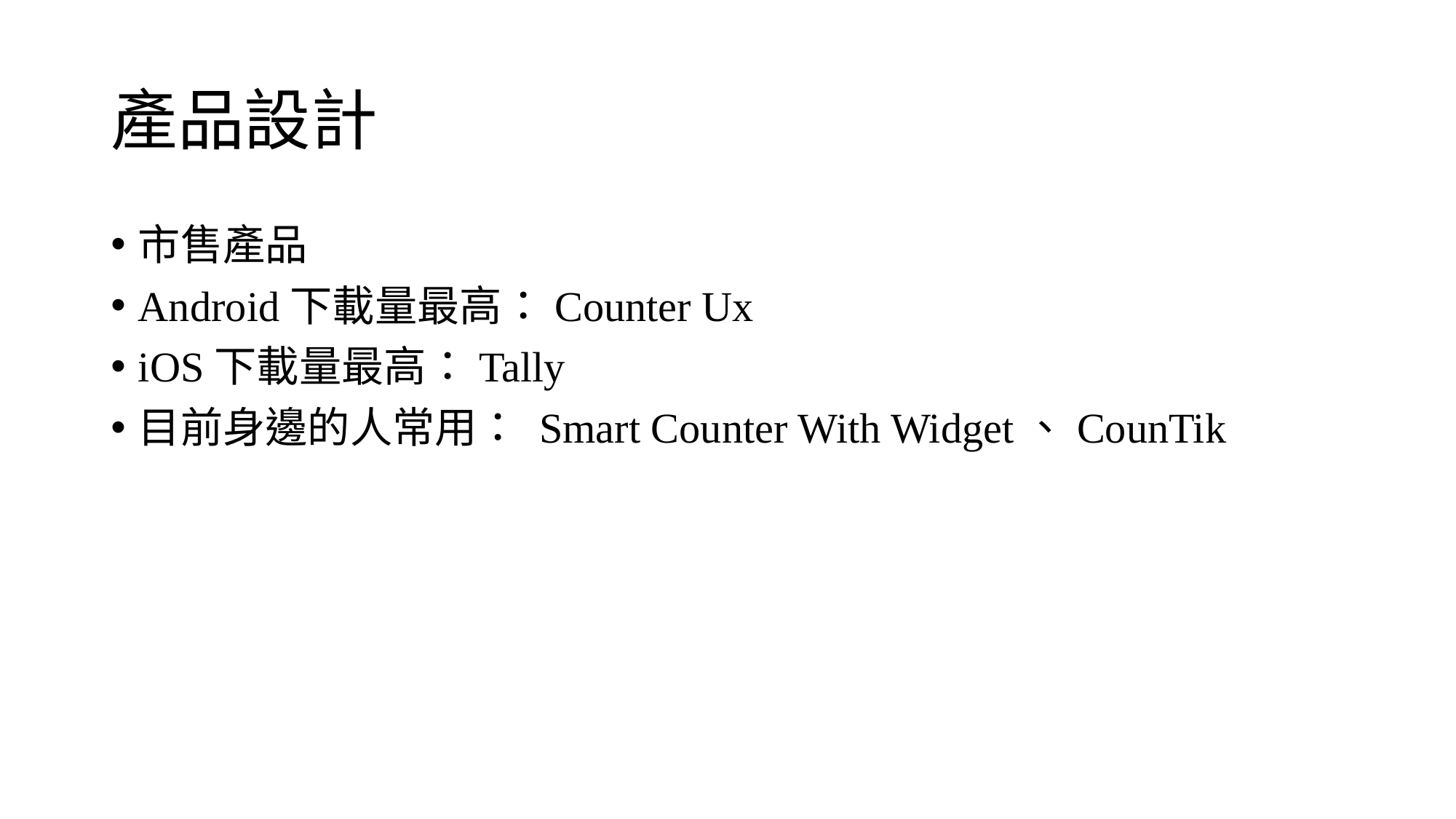

# 產品設計
市售產品
Android下載量最高：Counter Ux
iOS下載量最高：Tally
目前身邊的人常用： Smart Counter With Widget、CounTik